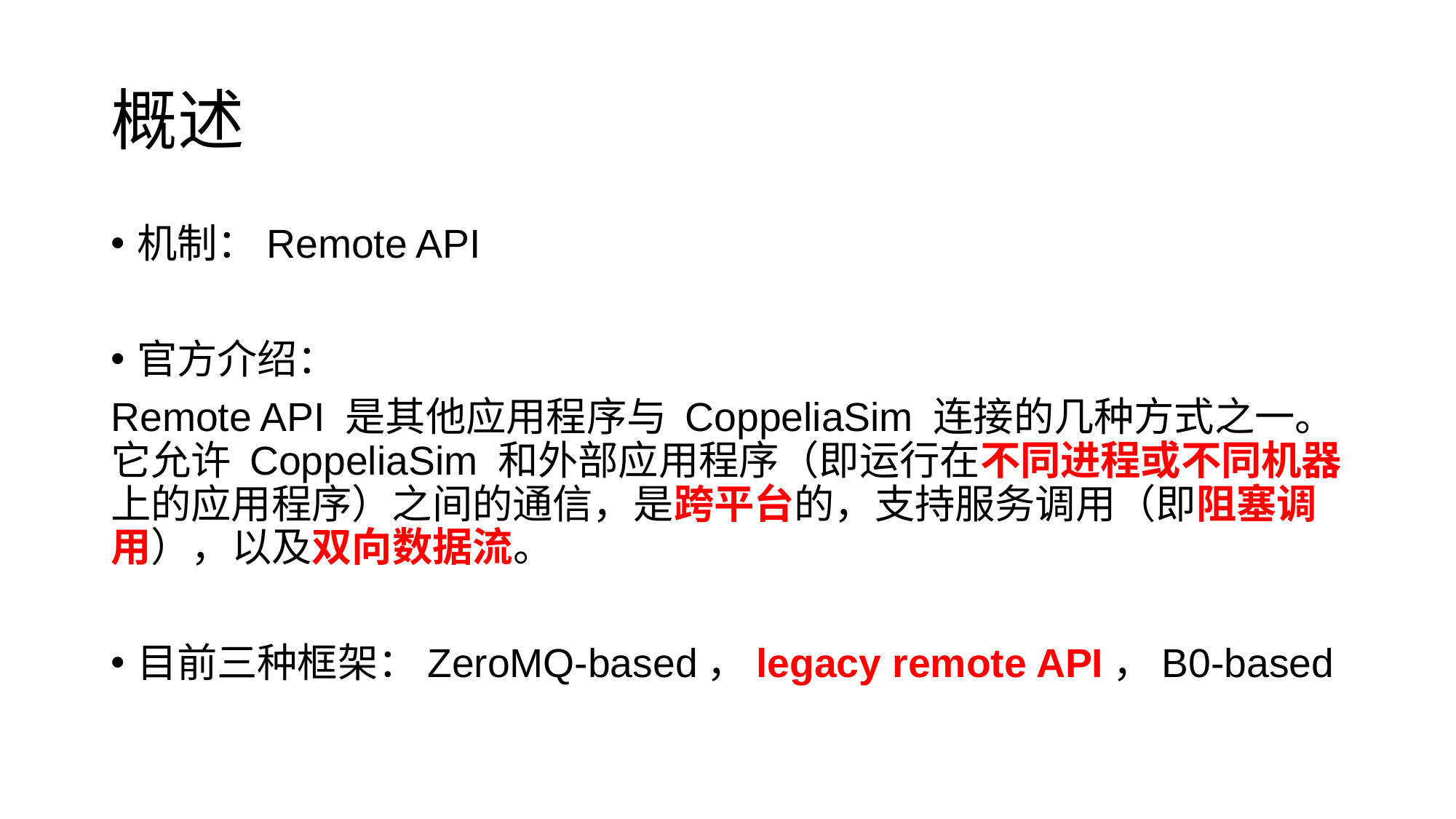

# 概述
机制：Remote API

官方介绍：
Remote API 是其他应用程序与 CoppeliaSim 连接的几种方式之一。 它允许 CoppeliaSim 和外部应用程序（即运行在不同进程或不同机器上的应用程序）之间的通信，是跨平台的，支持服务调用（即阻塞调用），以及双向数据流。

目前三种框架：ZeroMQ-based，legacy remote API，B0-based